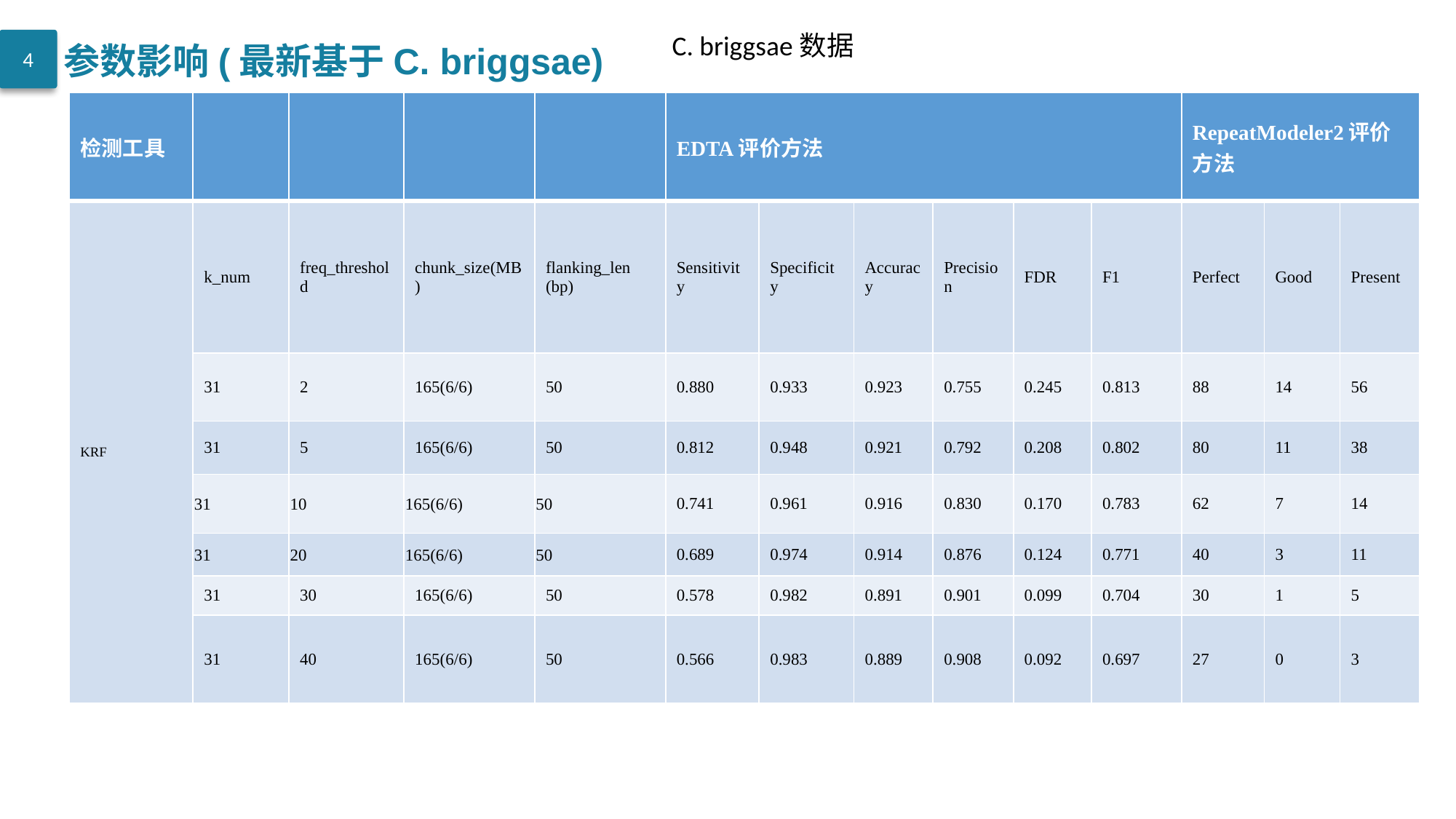

C. briggsae数据
4
参数影响(最新基于C. briggsae)
| 检测工具 |  |  |  |  | EDTA评价方法 |  |  |  |  |  | RepeatModeler2评价方法 |  |  |
| --- | --- | --- | --- | --- | --- | --- | --- | --- | --- | --- | --- | --- | --- |
| KRF | k\_num | freq\_threshold | chunk\_size(MB) | flanking\_len (bp) | Sensitivity | Specificity | Accuracy | Precision | FDR | F1 | Perfect | Good | Present |
|  | 31 | 2 | 165(6/6) | 50 | 0.880 | 0.933 | 0.923 | 0.755 | 0.245 | 0.813 | 88 | 14 | 56 |
|  | 31 | 5 | 165(6/6) | 50 | 0.812 | 0.948 | 0.921 | 0.792 | 0.208 | 0.802 | 80 | 11 | 38 |
|  | 31 | 10 | 165(6/6) | 50 | 0.741 | 0.961 | 0.916 | 0.830 | 0.170 | 0.783 | 62 | 7 | 14 |
|  | 31 | 20 | 165(6/6) | 50 | 0.689 | 0.974 | 0.914 | 0.876 | 0.124 | 0.771 | 40 | 3 | 11 |
|  | 31 | 30 | 165(6/6) | 50 | 0.578 | 0.982 | 0.891 | 0.901 | 0.099 | 0.704 | 30 | 1 | 5 |
|  | 31 | 40 | 165(6/6) | 50 | 0.566 | 0.983 | 0.889 | 0.908 | 0.092 | 0.697 | 27 | 0 | 3 |
结论：freq_threshold升高，各项指标都明显下降。

画sensitivity、Precision 、F1, perfect折线图。